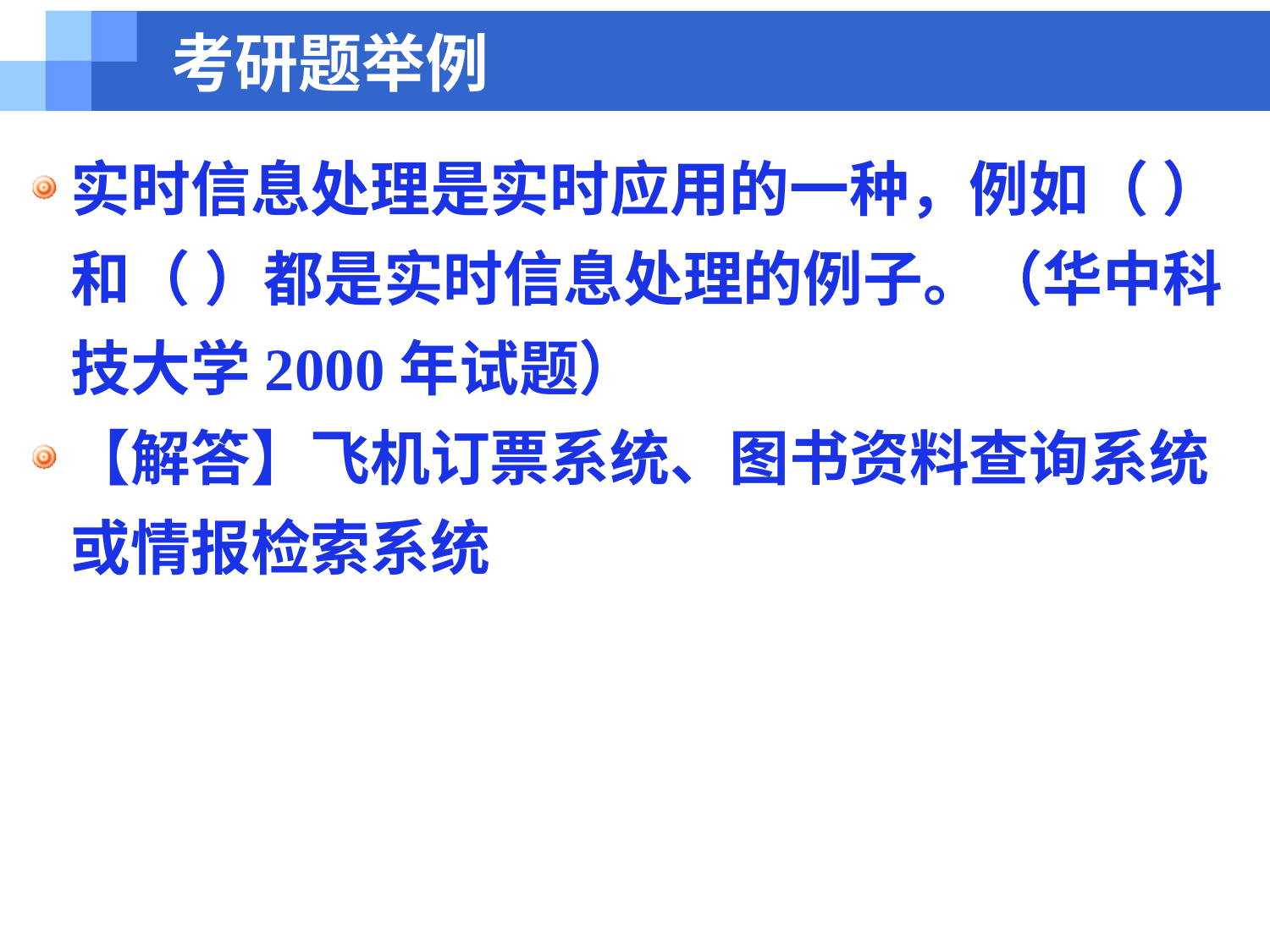

# 考研题举例
实时信息处理是实时应用的一种，例如（ ）和（ ）都是实时信息处理的例子。（华中科技大学2000年试题）
【解答】飞机订票系统、图书资料查询系统或情报检索系统